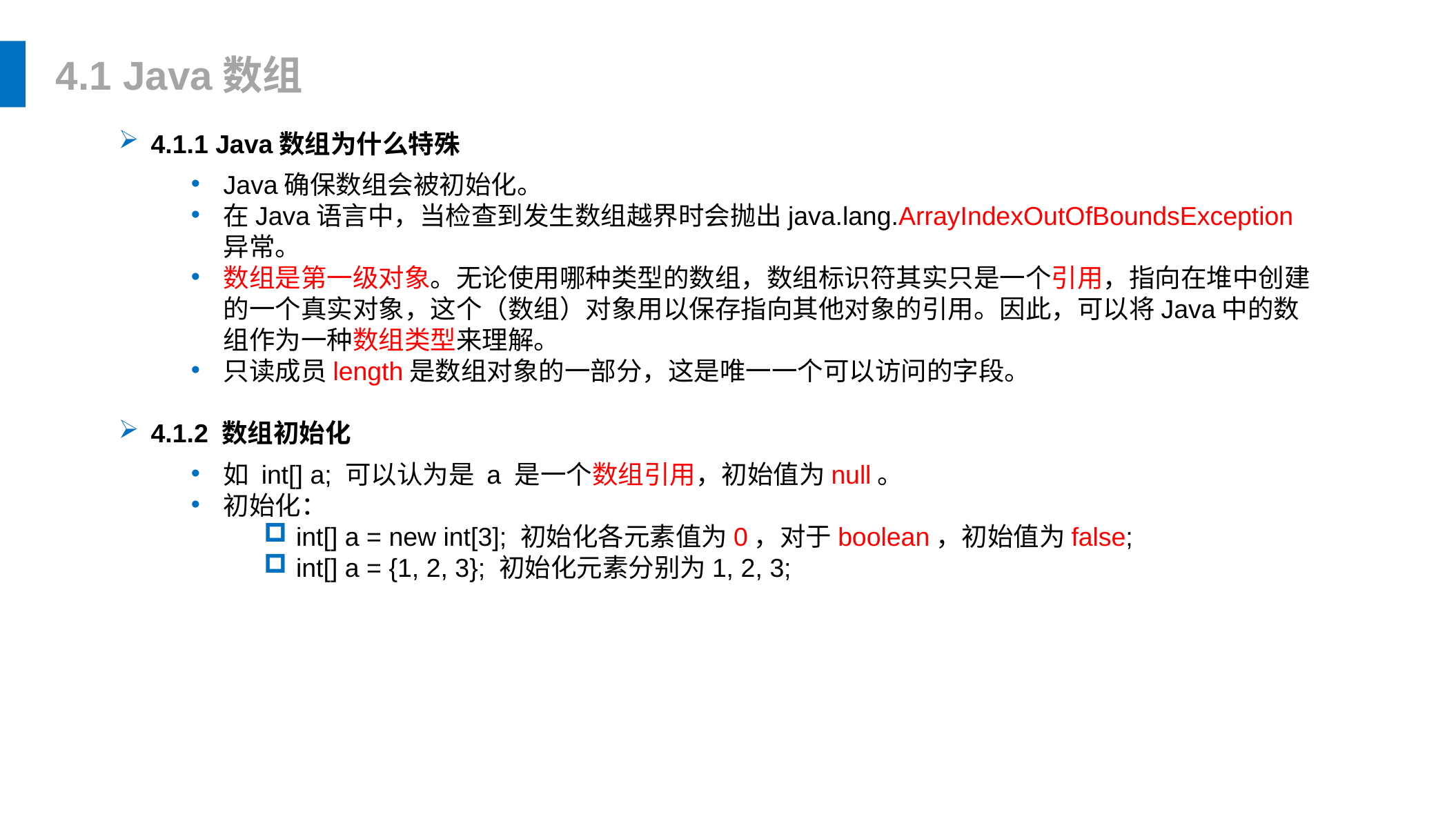

4.1 Java数组
4.1.1 Java数组为什么特殊
Java确保数组会被初始化。
在Java语言中，当检查到发生数组越界时会抛出java.lang.ArrayIndexOutOfBoundsException异常。
数组是第一级对象。无论使用哪种类型的数组，数组标识符其实只是一个引用，指向在堆中创建的一个真实对象，这个（数组）对象用以保存指向其他对象的引用。因此，可以将Java中的数组作为一种数组类型来理解。
只读成员length是数组对象的一部分，这是唯一一个可以访问的字段。
4.1.2 数组初始化
如 int[] a; 可以认为是 a 是一个数组引用，初始值为null。
初始化：
int[] a = new int[3]; 初始化各元素值为0，对于boolean，初始值为false;
int[] a = {1, 2, 3}; 初始化元素分别为1, 2, 3;